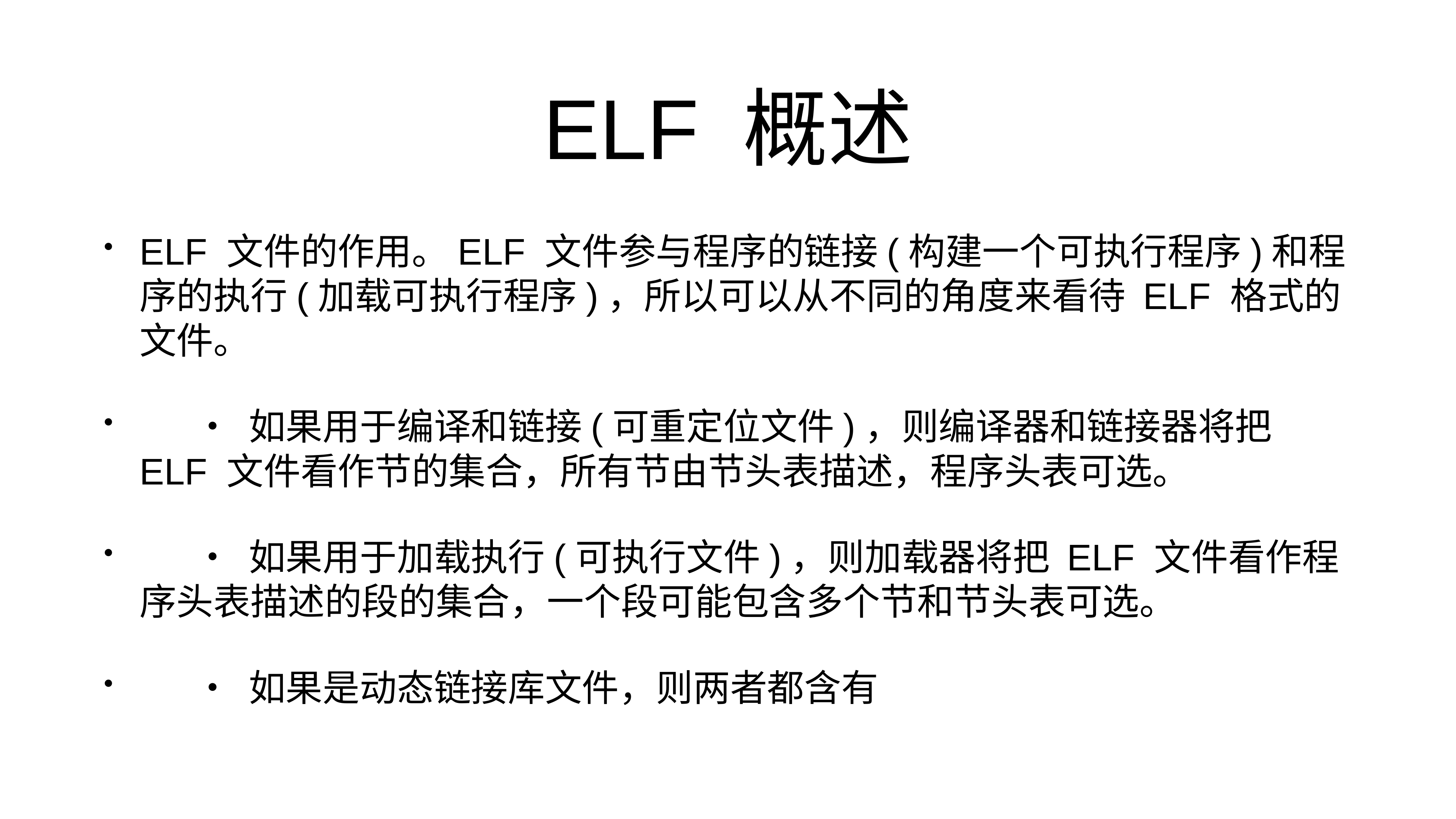

# ELF 概述
ELF 文件的作用。ELF 文件参与程序的链接(构建一个可执行程序)和程序的执行(加载可执行程序)，所以可以从不同的角度来看待 ELF 格式的文件。
	•	如果用于编译和链接(可重定位文件)，则编译器和链接器将把 ELF 文件看作节的集合，所有节由节头表描述，程序头表可选。
	•	如果用于加载执行(可执行文件)，则加载器将把 ELF 文件看作程序头表描述的段的集合，一个段可能包含多个节和节头表可选。
	•	如果是动态链接库文件，则两者都含有